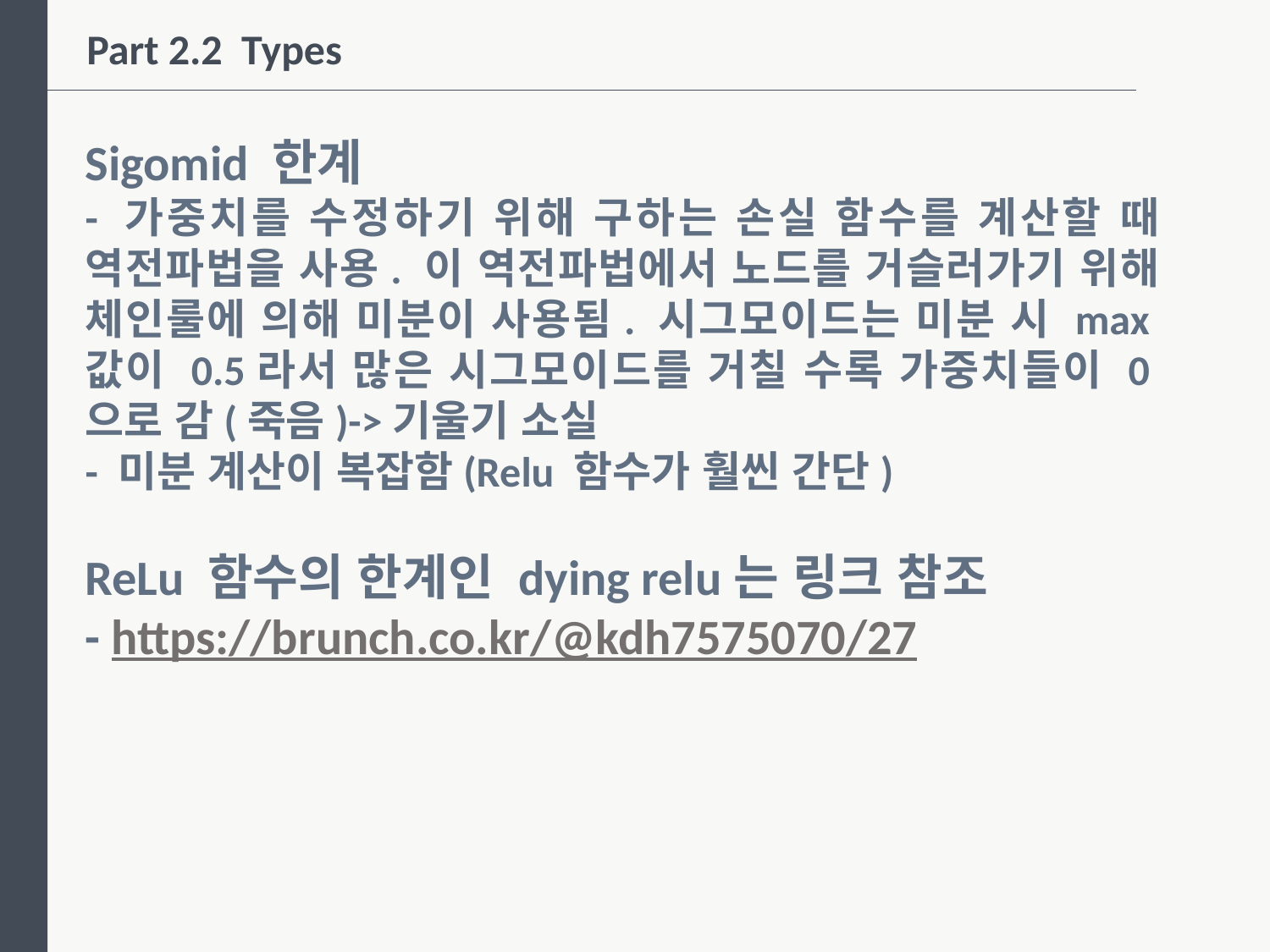

Part 2.2  Types
Sigomid 한계
- 가중치를 수정하기 위해 구하는 손실 함수를 계산할 때 역전파법을 사용. 이 역전파법에서 노드를 거슬러가기 위해 체인룰에 의해 미분이 사용됨. 시그모이드는 미분 시 max값이 0.5라서 많은 시그모이드를 거칠 수록 가중치들이 0으로 감(죽음)->기울기 소실
- 미분 계산이 복잡함(Relu 함수가 훨씬 간단)

ReLu 함수의 한계인 dying relu는 링크 참조
- https://brunch.co.kr/@kdh7575070/27